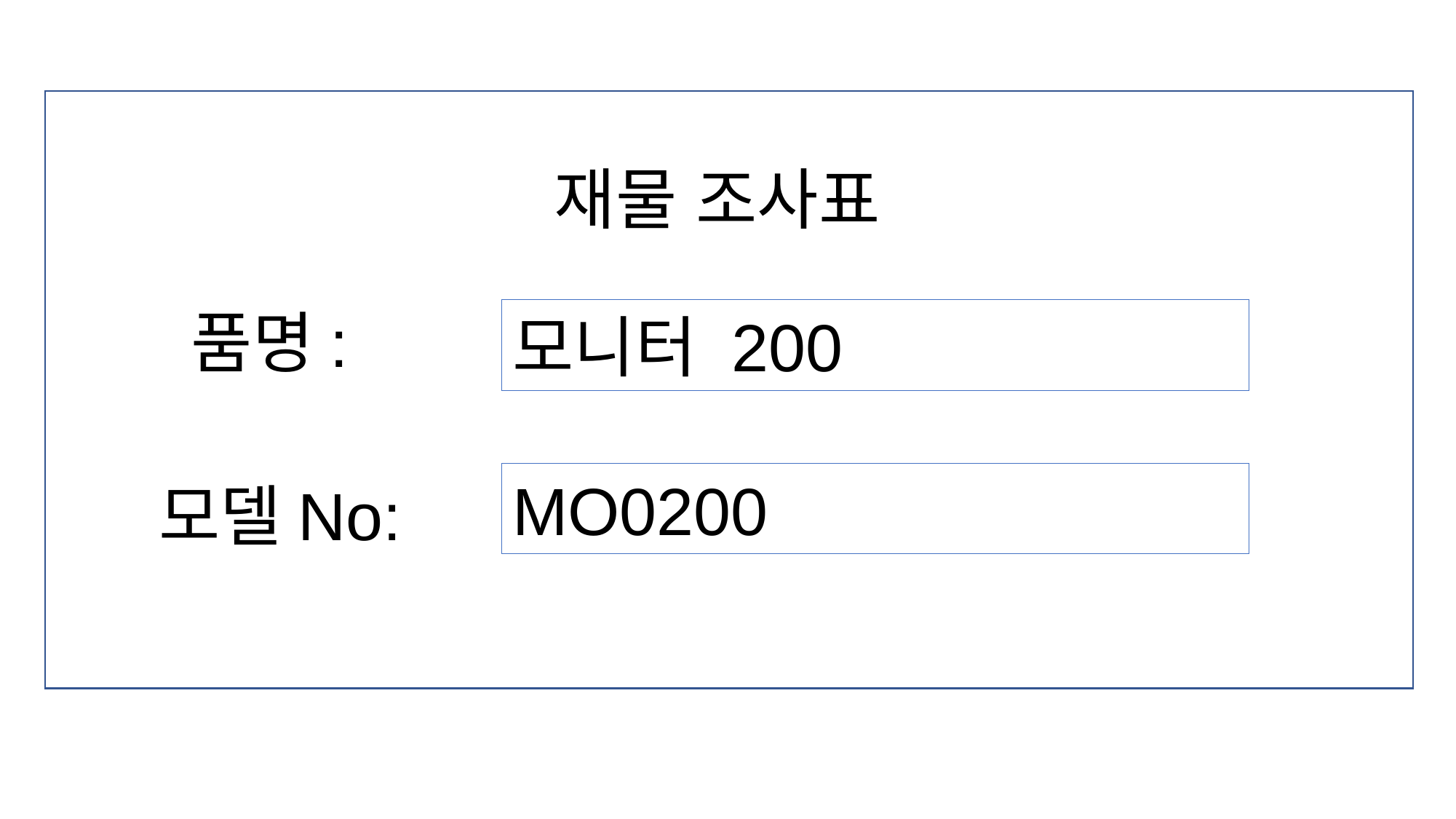

재물 조사표
품명:
모니터 200
MO0200
모델No: